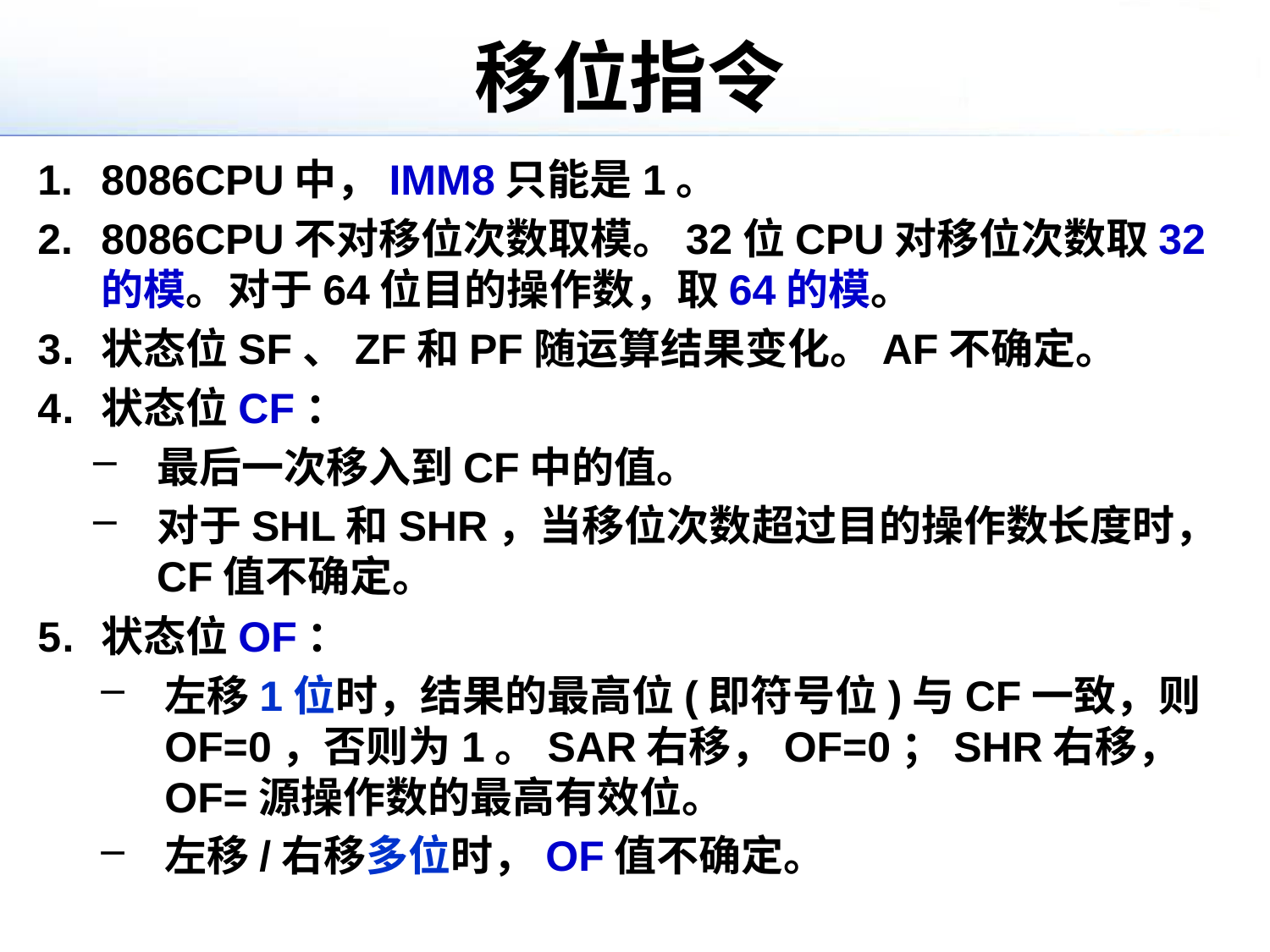

# 移位指令
8086CPU中，IMM8只能是1。
8086CPU不对移位次数取模。32位CPU对移位次数取32的模。对于64位目的操作数，取64的模。
状态位SF、ZF和PF随运算结果变化。AF不确定。
状态位CF：
最后一次移入到CF中的值。
对于SHL和SHR，当移位次数超过目的操作数长度时，CF值不确定。
状态位OF：
左移1位时，结果的最高位(即符号位)与CF一致，则OF=0，否则为1。SAR右移，OF=0；SHR右移，OF=源操作数的最高有效位。
左移/右移多位时，OF值不确定。